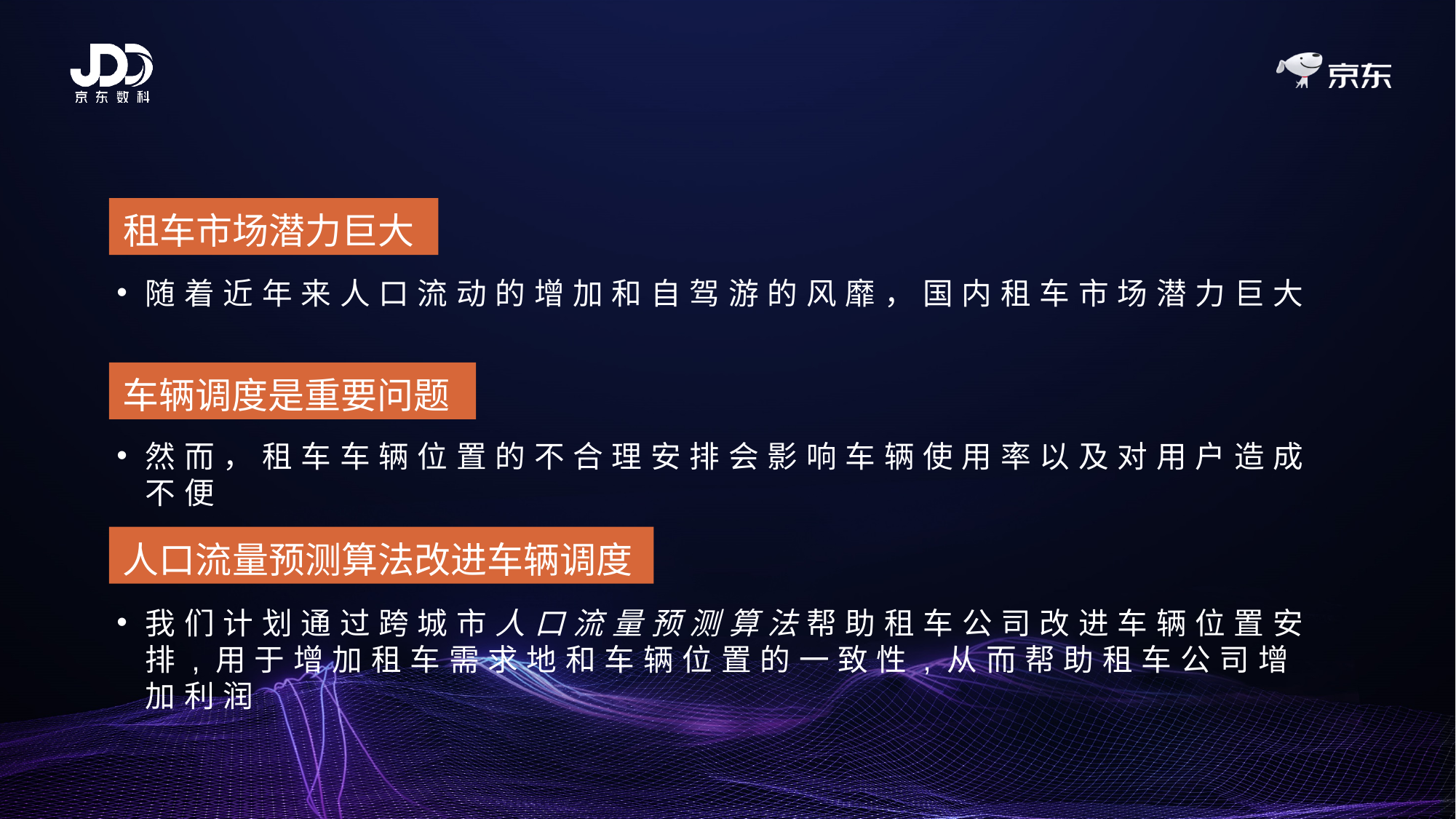

租车市场潜力巨大
随着近年来人口流动的增加和自驾游的风靡，国内租车市场潜力巨大

车辆调度是重要问题
然而，租车车辆位置的不合理安排会影响车辆使用率以及对用户造成不便

人口流量预测算法改进车辆调度
我们计划通过跨城市人口流量预测算法帮助租车公司改进车辆位置安排,用于增加租车需求地和车辆位置的一致性,从而帮助租车公司增加利润